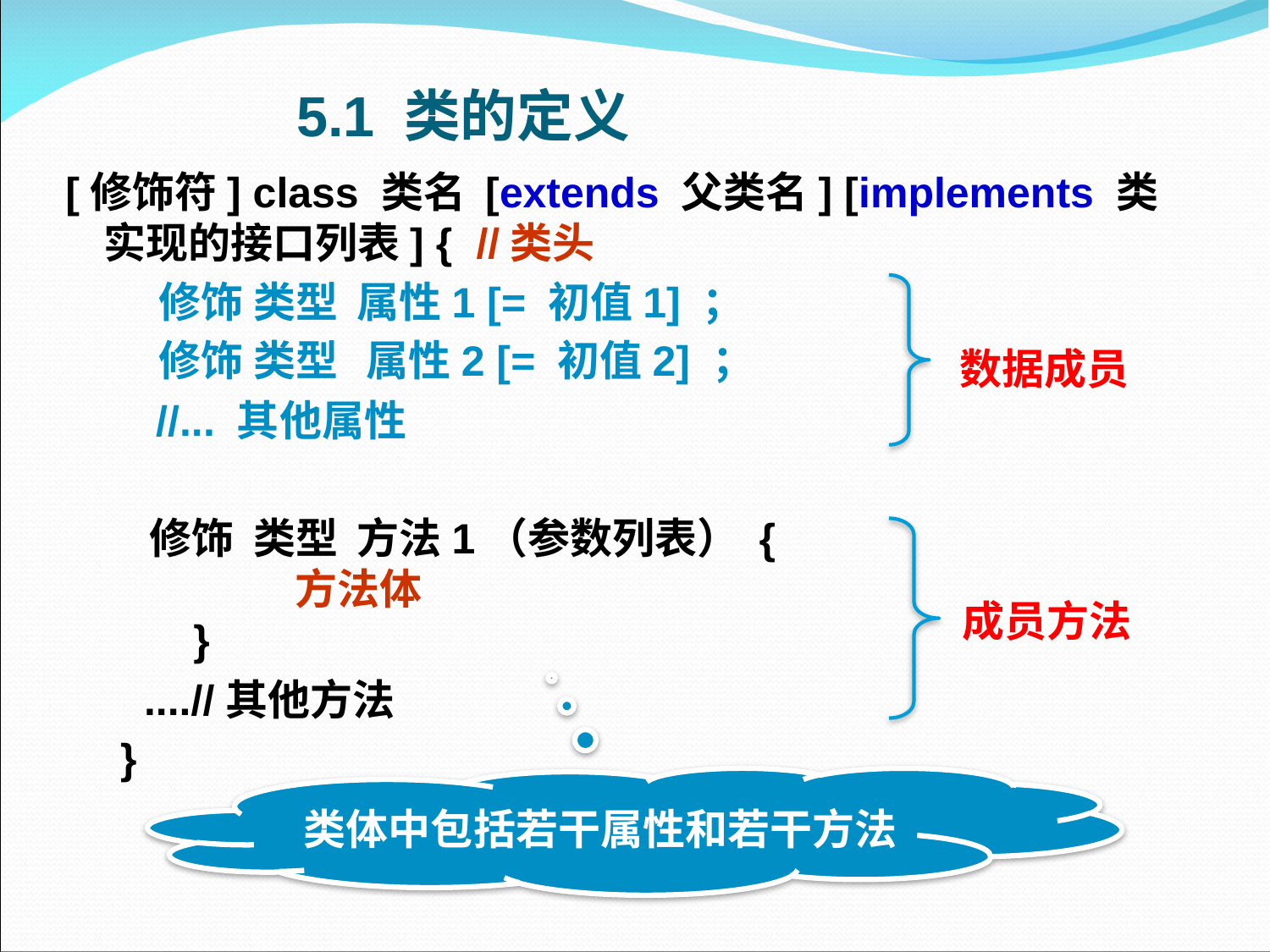

# 5.1 类的定义
[修饰符] class 类名 [extends 父类名] [implements 类实现的接口列表] {  //类头
   修饰 类型  属性1 [= 初值1] ；
   修饰 类型   属性2 [= 初值2] ；
   //... 其他属性

  修饰  类型  方法1（参数列表） {
           方法体
   }
  ....//其他方法
}

数据成员

成员方法
类体中包括若干属性和若干方法